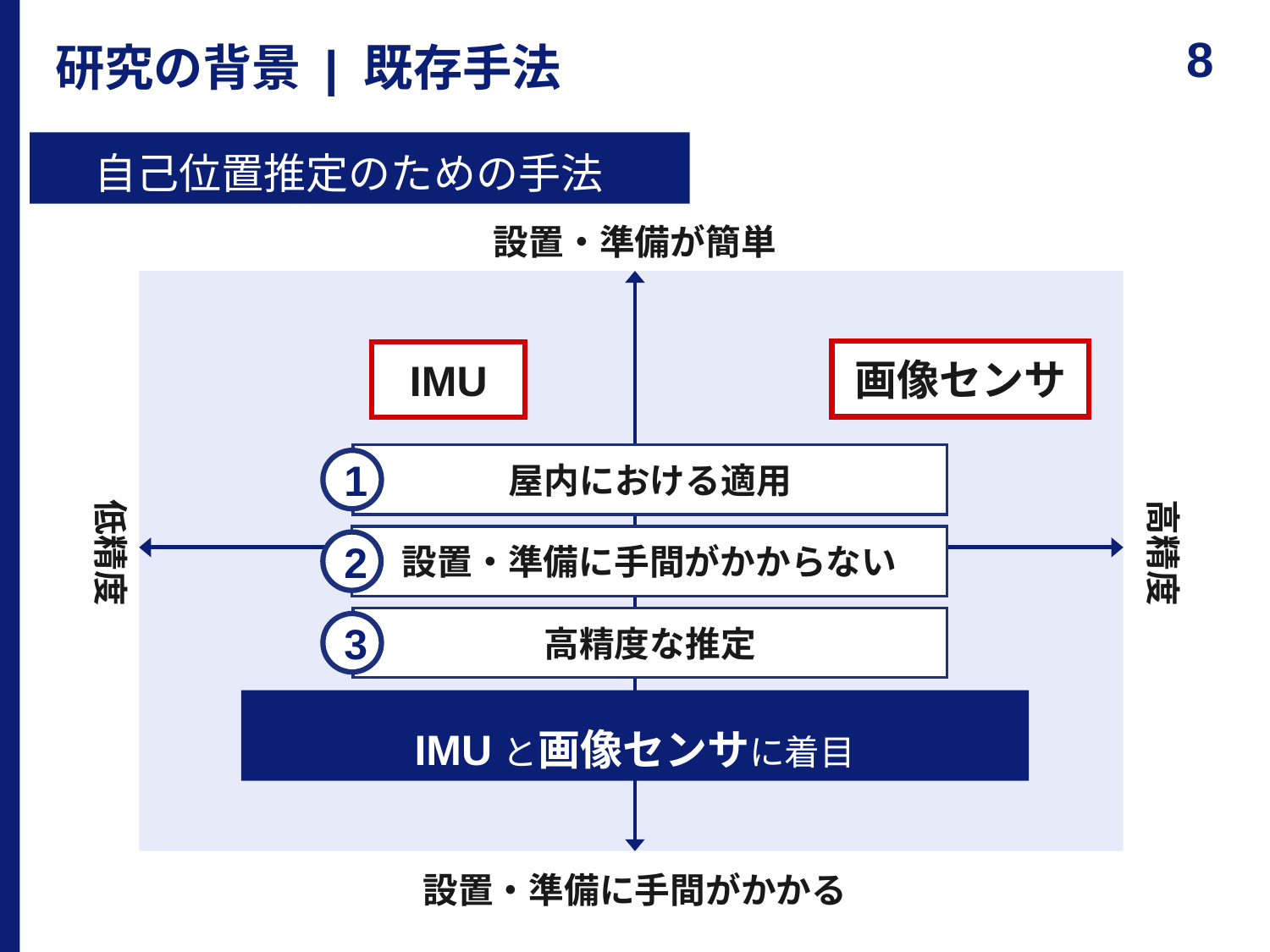

# 研究の背景 | 既存手法
自己位置推定のための手法
設置・準備が簡単

画像センサ
IMU
屋内における適用
1
設置・準備に手間がかからない
2
高精度な推定
3
低精度
高精度
IMUと画像センサに着目
設置・準備に手間がかかる